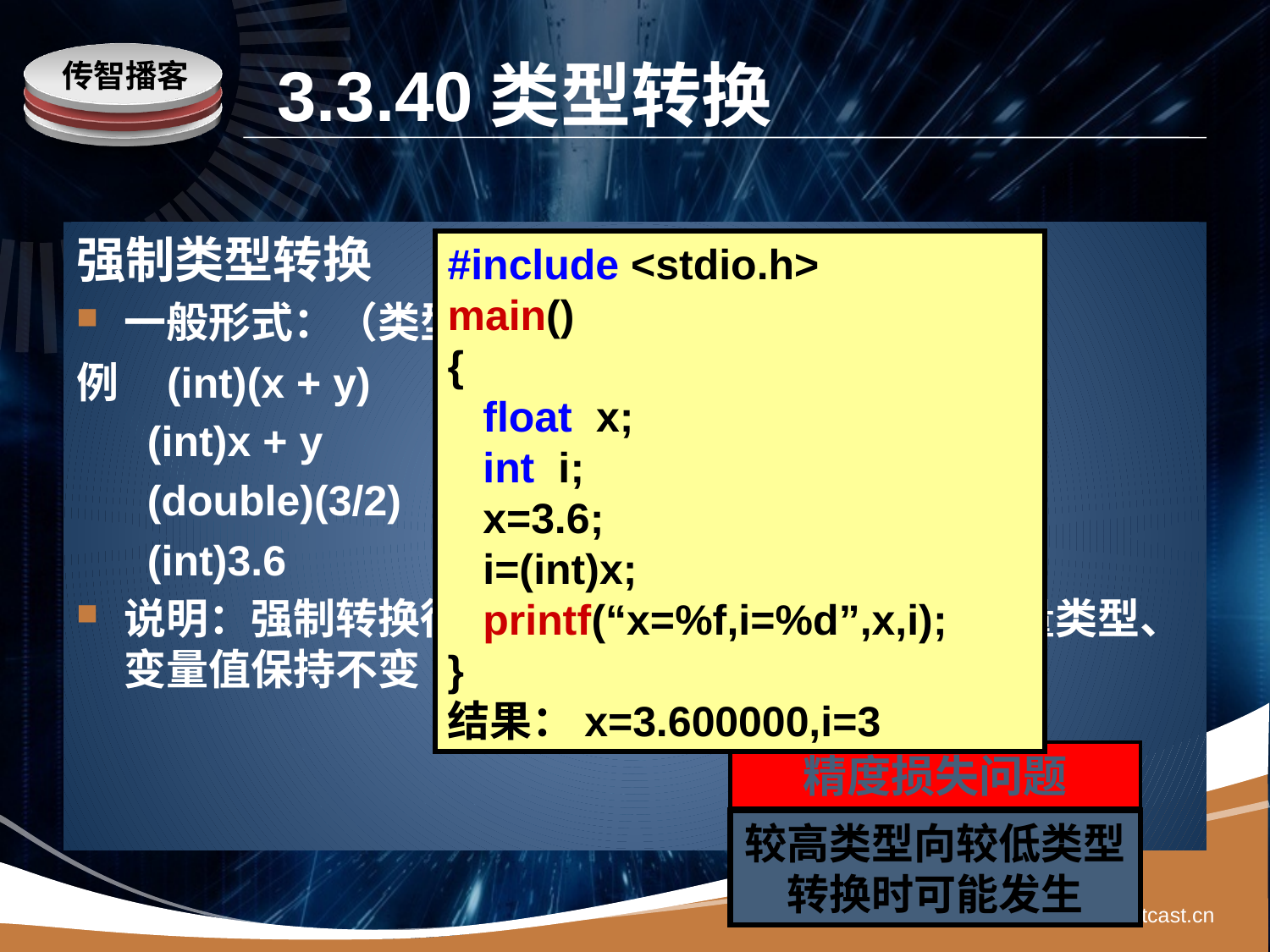

# 3.3.40类型转换

强制类型转换
一般形式：（类型名）（表达式）
例    (int)(x + y)
      (int)x + y
      (double)(3/2)
      (int)3.6
说明：强制转换得到所需类型的中间变量，原变量类型、变量值保持不变

#include <stdio.h>
main()
{
   float  x;
   int  i;
   x=3.6;
   i=(int)x;
   printf(“x=%f,i=%d”,x,i);
}
结果：x=3.600000,i=3
精度损失问题
较高类型向较低类型转换时可能发生
www.itcast.cn